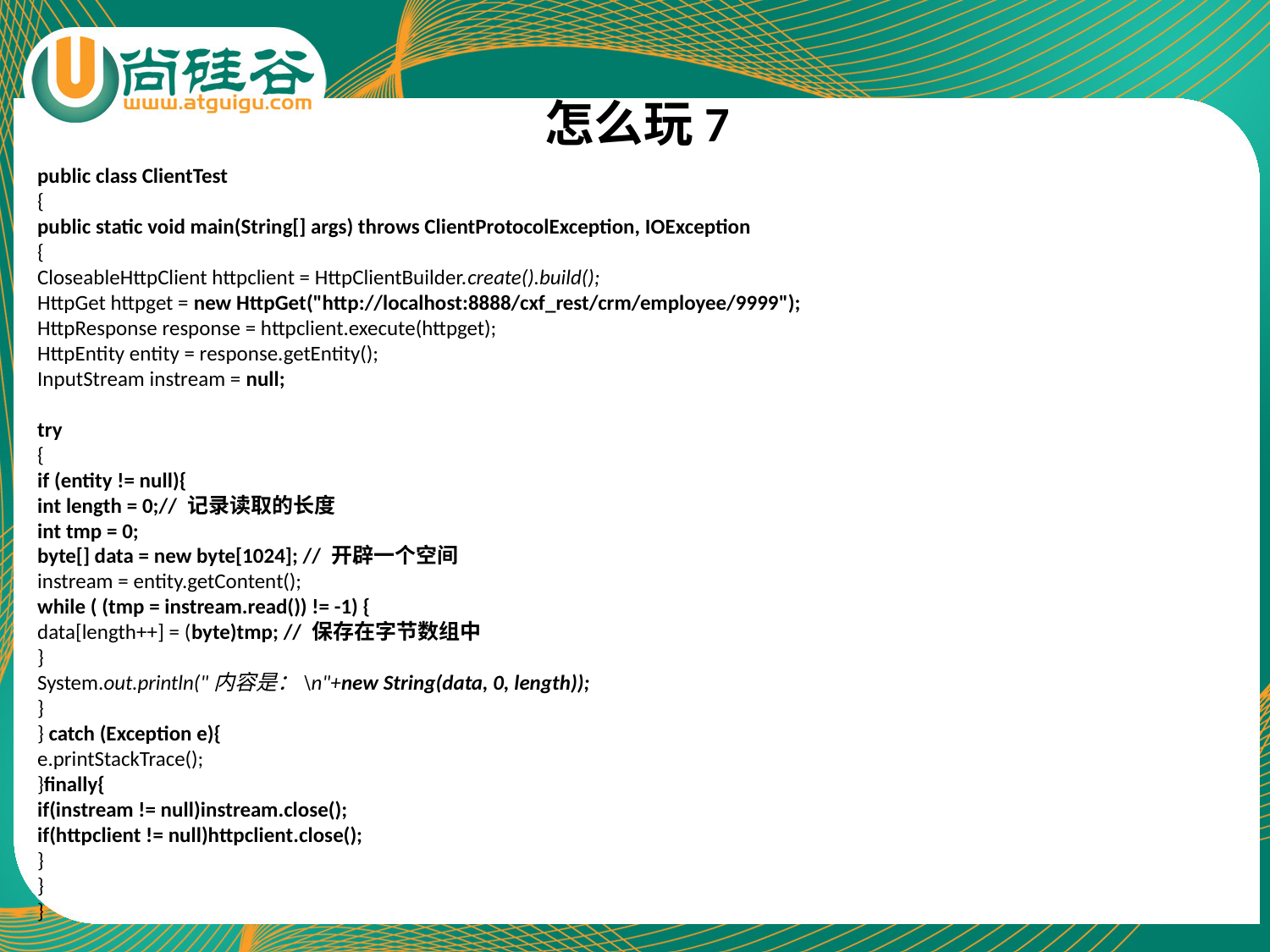

怎么玩7
public class ClientTest
{
public static void main(String[] args) throws ClientProtocolException, IOException
{
CloseableHttpClient httpclient = HttpClientBuilder.create().build();
HttpGet httpget = new HttpGet("http://localhost:8888/cxf_rest/crm/employee/9999");
HttpResponse response = httpclient.execute(httpget);
HttpEntity entity = response.getEntity();
InputStream instream = null;

try
{
if (entity != null){
int length = 0;// 记录读取的长度
int tmp = 0;
byte[] data = new byte[1024]; // 开辟一个空间
instream = entity.getContent();
while ( (tmp = instream.read()) != -1) {
data[length++] = (byte)tmp; // 保存在字节数组中
}
System.out.println("内容是：\n"+new String(data, 0, length));
}
} catch (Exception e){
e.printStackTrace();
}finally{
if(instream != null)instream.close();
if(httpclient != null)httpclient.close();
}
}
}